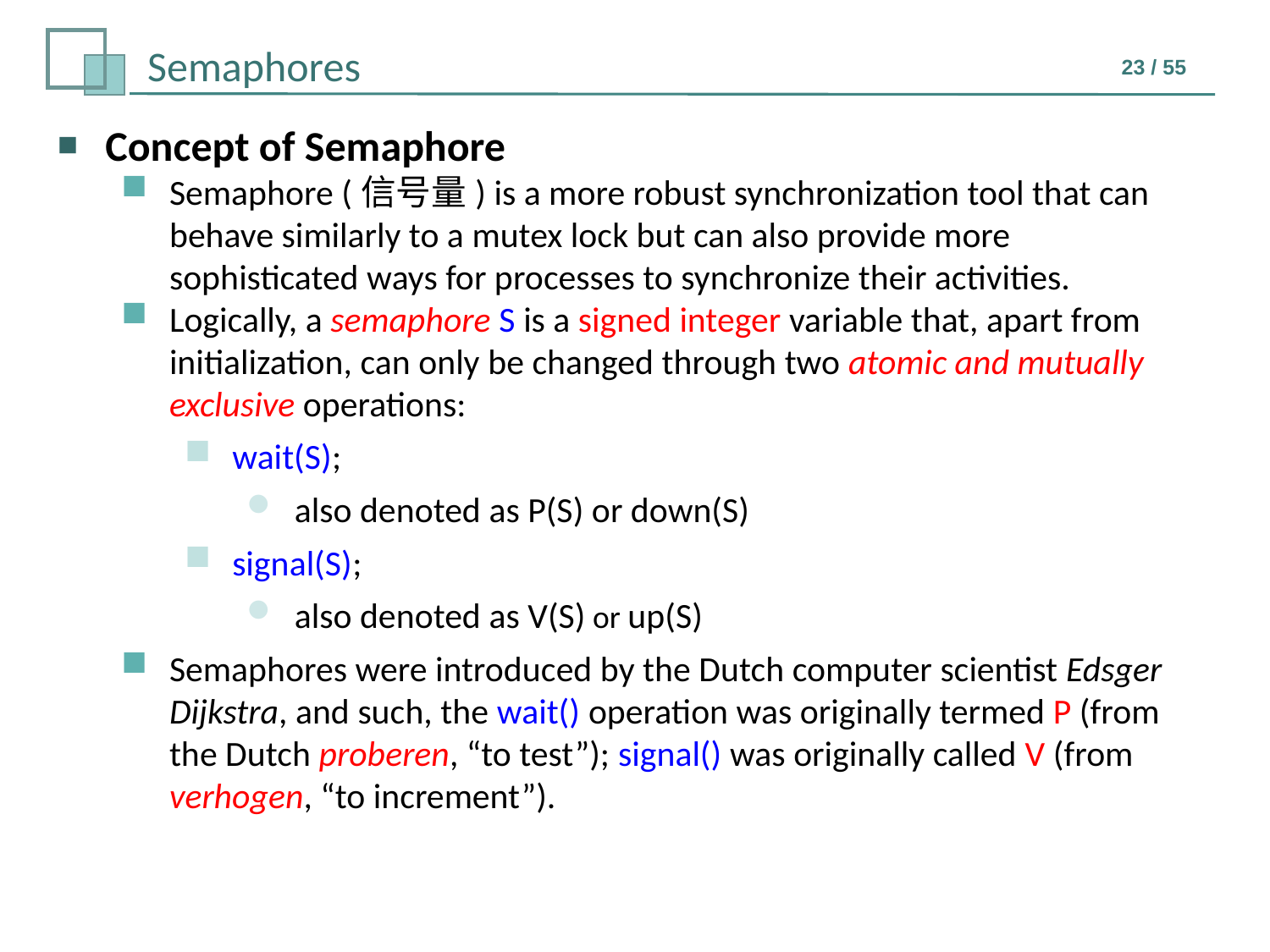

Concept of Semaphore
Semaphore (信号量) is a more robust synchronization tool that can behave similarly to a mutex lock but can also provide more sophisticated ways for processes to synchronize their activities.
Logically, a semaphore S is a signed integer variable that, apart from initialization, can only be changed through two atomic and mutually exclusive operations:
wait(S);
also denoted as P(S) or down(S)
signal(S);
also denoted as V(S) or up(S)
Semaphores were introduced by the Dutch computer scientist Edsger Dijkstra, and such, the wait() operation was originally termed P (from the Dutch proberen, “to test”); signal() was originally called V (from verhogen, “to increment”).